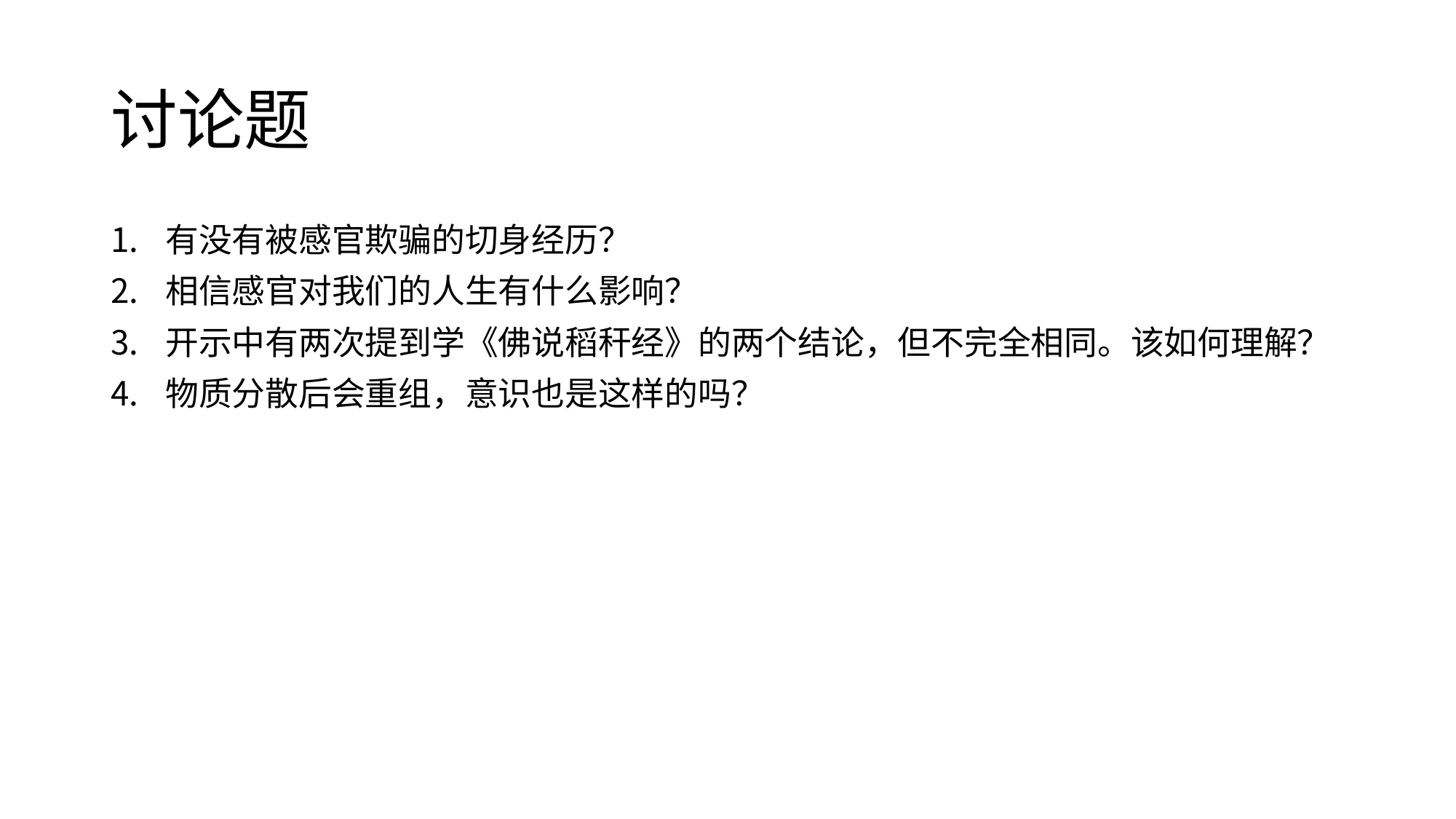

# 讨论题
有没有被感官欺骗的切身经历？
相信感官对我们的人生有什么影响？
开示中有两次提到学《佛说稻秆经》的两个结论，但不完全相同。该如何理解？
物质分散后会重组，意识也是这样的吗？